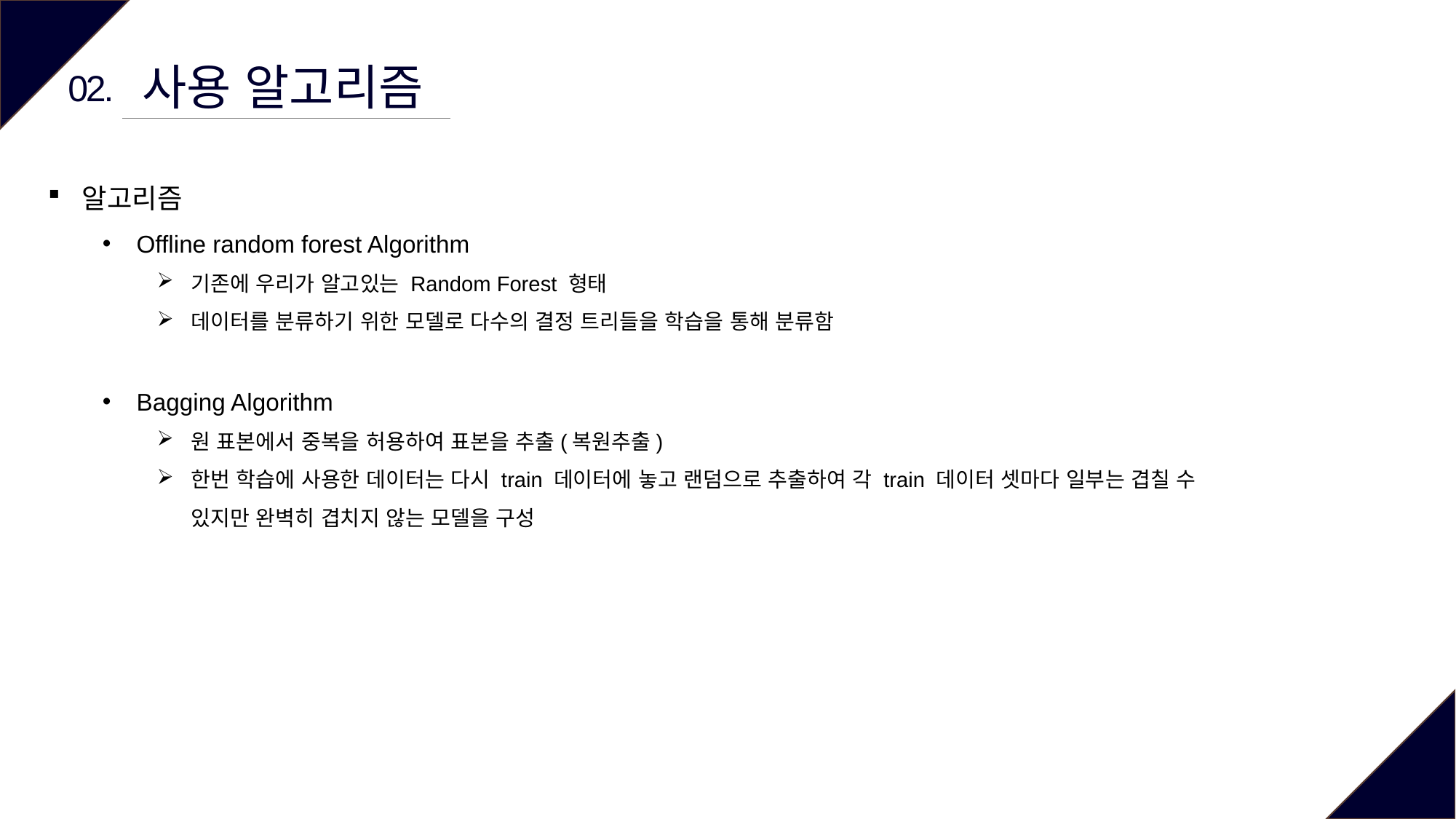

사용 알고리즘
02.
알고리즘
Offline random forest Algorithm
기존에 우리가 알고있는 Random Forest 형태
데이터를 분류하기 위한 모델로 다수의 결정 트리들을 학습을 통해 분류함

Bagging Algorithm
원 표본에서 중복을 허용하여 표본을 추출(복원추출)
한번 학습에 사용한 데이터는 다시 train 데이터에 놓고 랜덤으로 추출하여 각 train 데이터 셋마다 일부는 겹칠 수 있지만 완벽히 겹치지 않는 모델을 구성